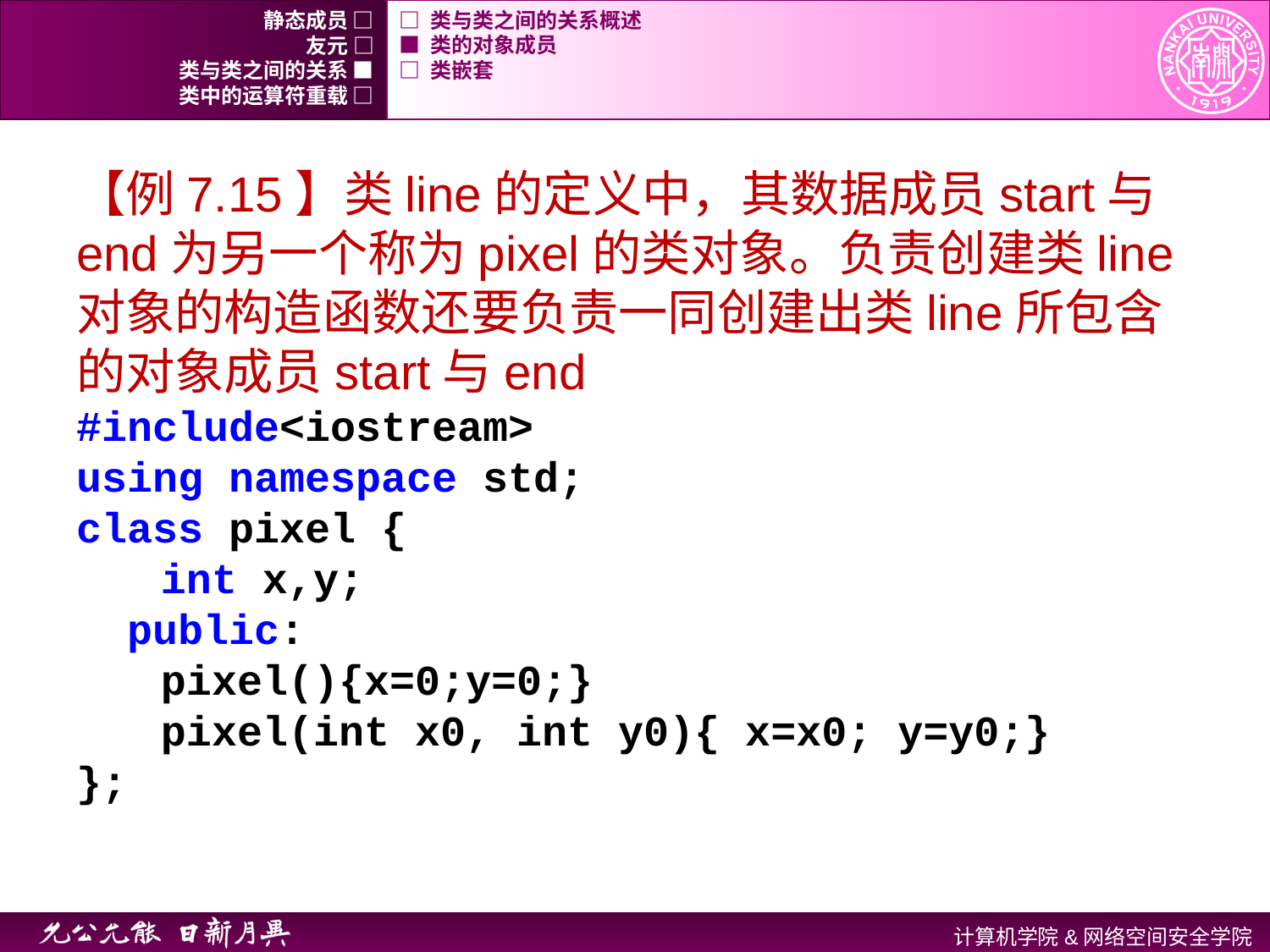

静态成员 □
□ 类与类之间的关系概述
友元 □
■ 类的对象成员
类与类之间的关系 ■
□ 类嵌套
类中的运算符重载 □

【例7.15】类line的定义中，其数据成员start与end为另一个称为pixel的类对象。负责创建类line对象的构造函数还要负责一同创建出类line所包含的对象成员start与end
#include<iostream>
using namespace std;
class pixel {
	int x,y;
  public:
	pixel(){x=0;y=0;}
	pixel(int x0, int y0){ x=x0; y=y0;}
};